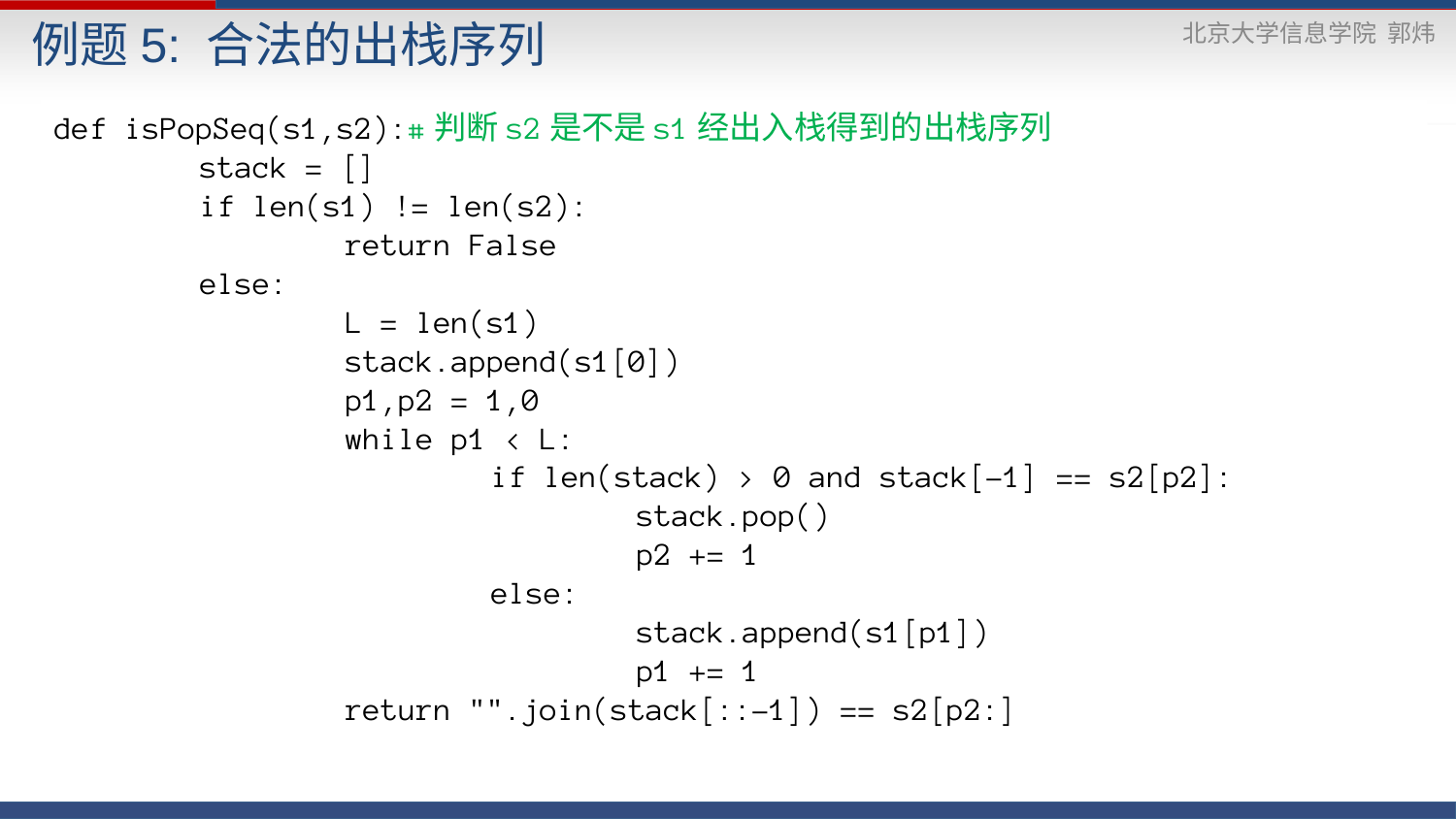

例题5: 合法的出栈序列
def isPopSeq(s1,s2):#判断s2是不是s1经出入栈得到的出栈序列
	stack = []
	if len(s1) != len(s2):
		return False
	else:
		L = len(s1)
		stack.append(s1[0])
		p1,p2 = 1,0
		while p1 < L:
			if len(stack) > 0 and stack[-1] == s2[p2]:
				stack.pop()
				p2 += 1
			else:
				stack.append(s1[p1])
				p1 += 1
		return "".join(stack[::-1]) == s2[p2:]